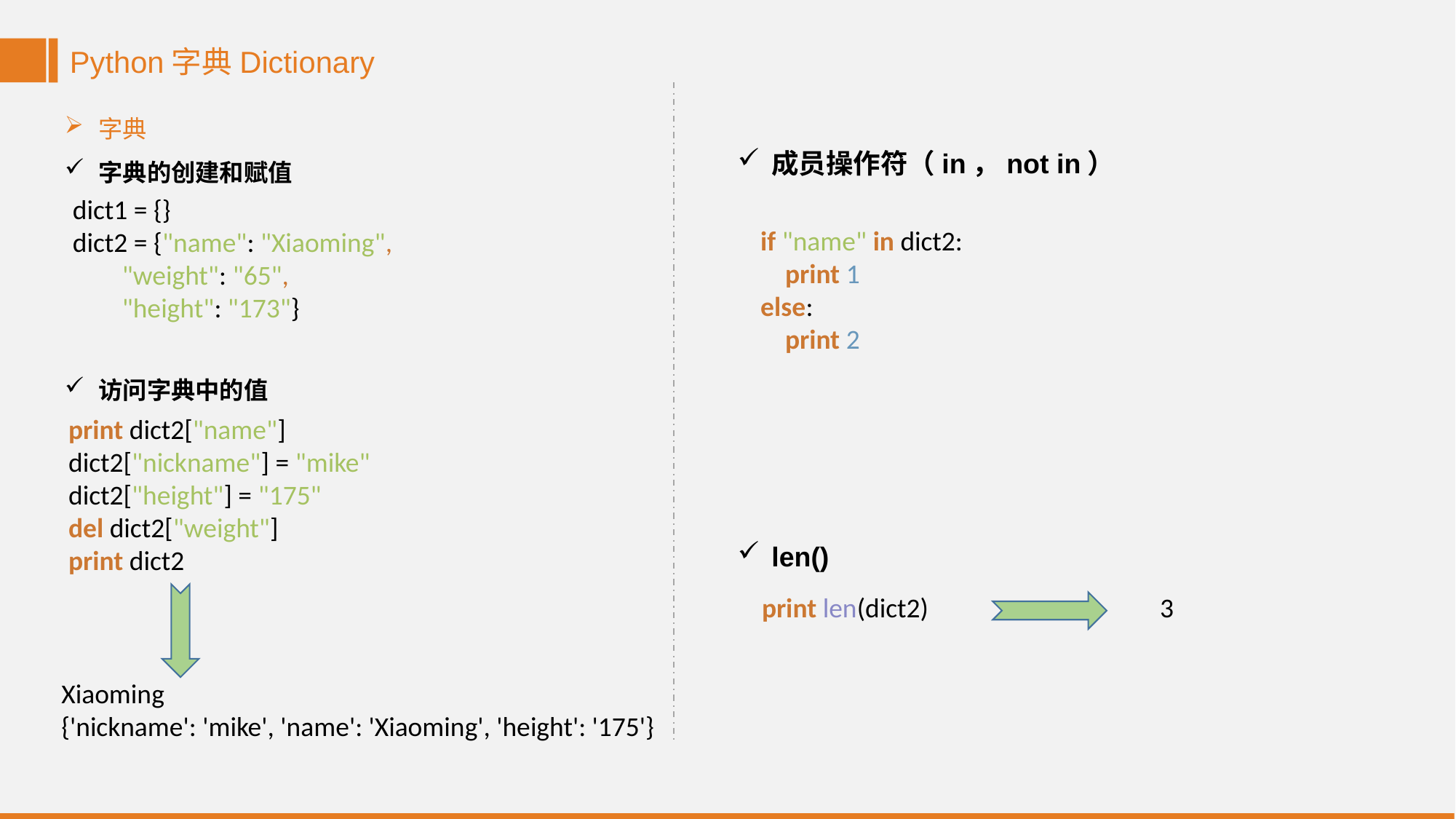

Python字典Dictionary

字典
字典的创建和赋值

访问字典中的值

成员操作符（in，not in）

len()
dict1 = {}
dict2 = {"name": "Xiaoming",
        "weight": "65",
        "height": "173"}
if "name" in dict2:
    print 1
else:
    print 2
print dict2["name"]
dict2["nickname"] = "mike"
dict2["height"] = "175"
del dict2["weight"]
print dict2
print len(dict2)
3

Xiaoming
{'nickname': 'mike', 'name': 'Xiaoming', 'height': '175'}